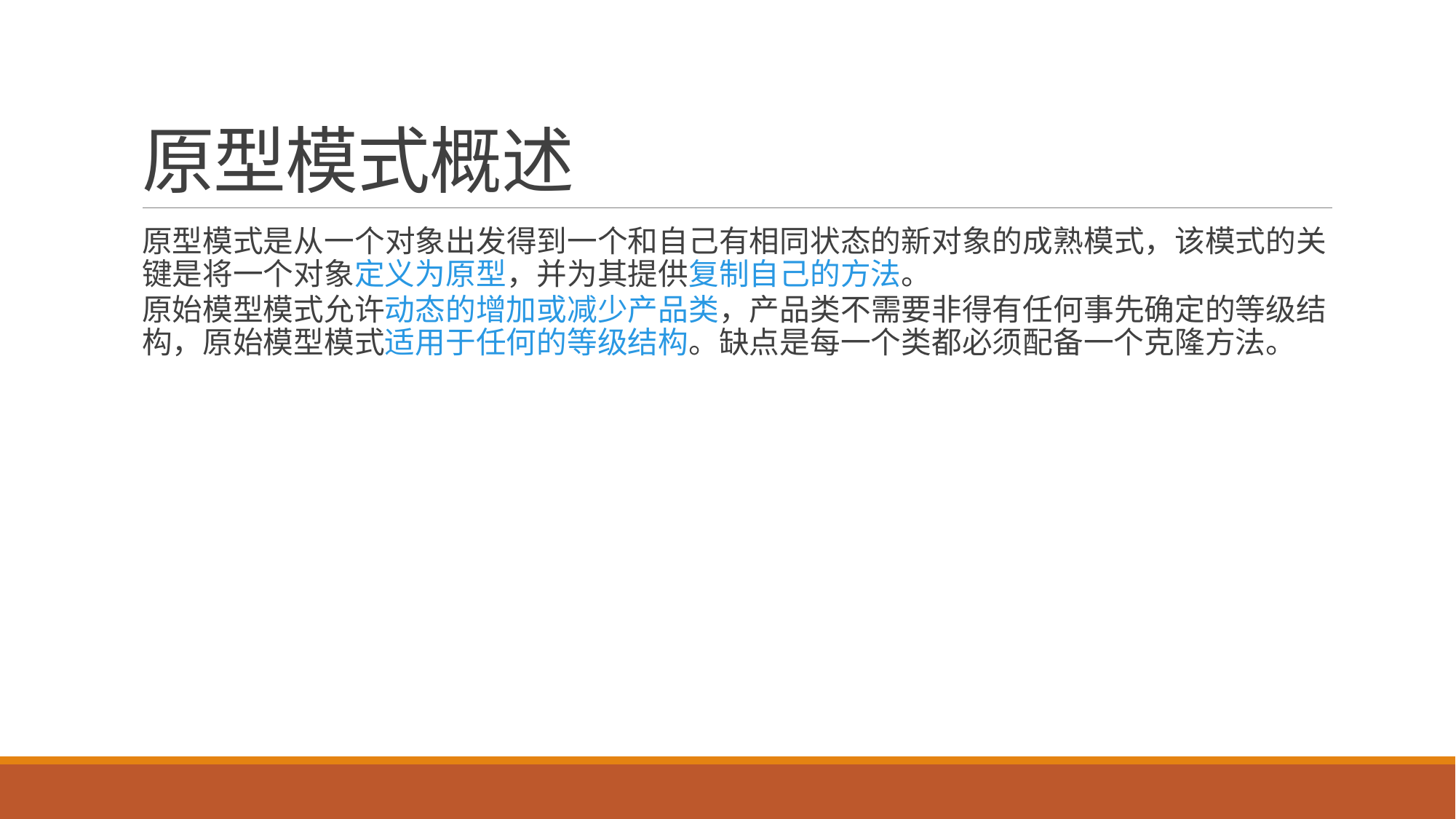

# 原型模式概述
原型模式是从一个对象出发得到一个和自己有相同状态的新对象的成熟模式，该模式的关键是将一个对象定义为原型，并为其提供复制自己的方法。
原始模型模式允许动态的增加或减少产品类，产品类不需要非得有任何事先确定的等级结构，原始模型模式适用于任何的等级结构。缺点是每一个类都必须配备一个克隆方法。